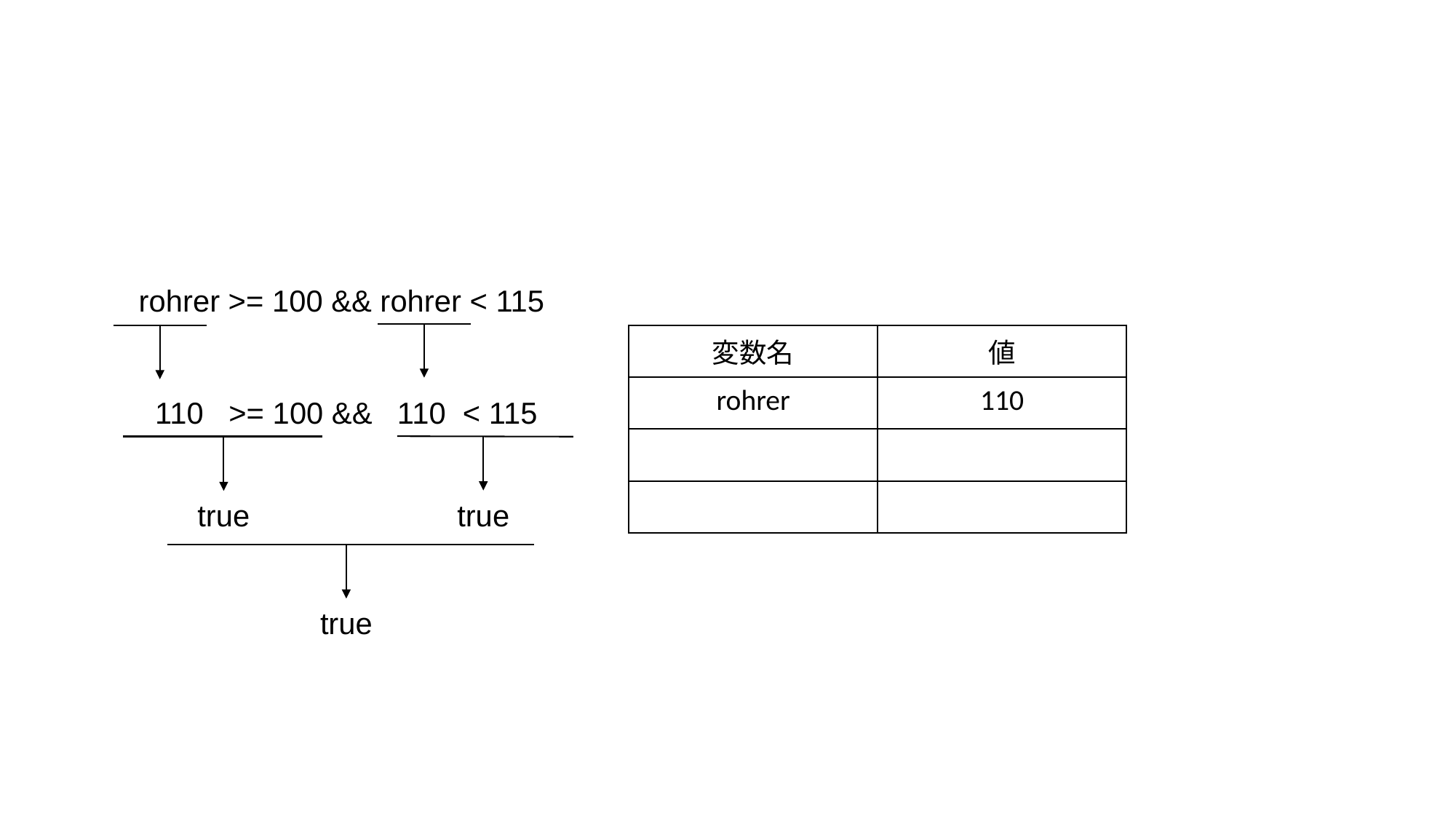

#
rohrer >= 100 && rohrer < 115
| 変数名 | 値 |
| --- | --- |
| rohrer | 110 |
|  |  |
|  |  |
110   >= 100 &&   110  < 115
true
true
true